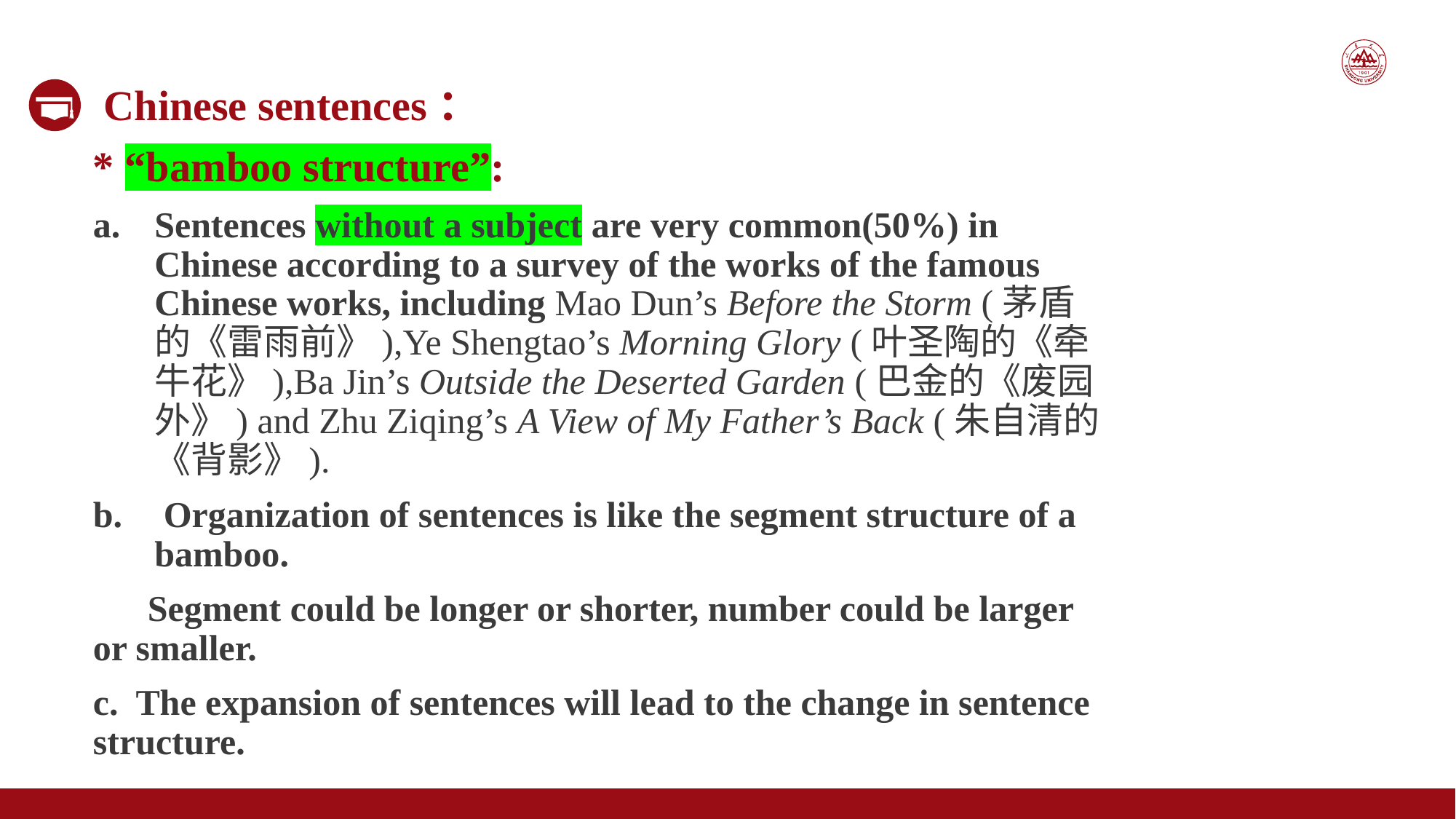

Chinese sentences：
* “bamboo structure”:
Sentences without a subject are very common(50%) in Chinese according to a survey of the works of the famous Chinese works, including Mao Dun’s Before the Storm (茅盾的《雷雨前》),Ye Shengtao’s Morning Glory (叶圣陶的《牵牛花》),Ba Jin’s Outside the Deserted Garden (巴金的《废园外》) and Zhu Ziqing’s A View of My Father’s Back (朱自清的《背影》).
 Organization of sentences is like the segment structure of a bamboo.
      Segment could be longer or shorter, number could be larger  or smaller.
c.  The expansion of sentences will lead to the change in sentence structure.